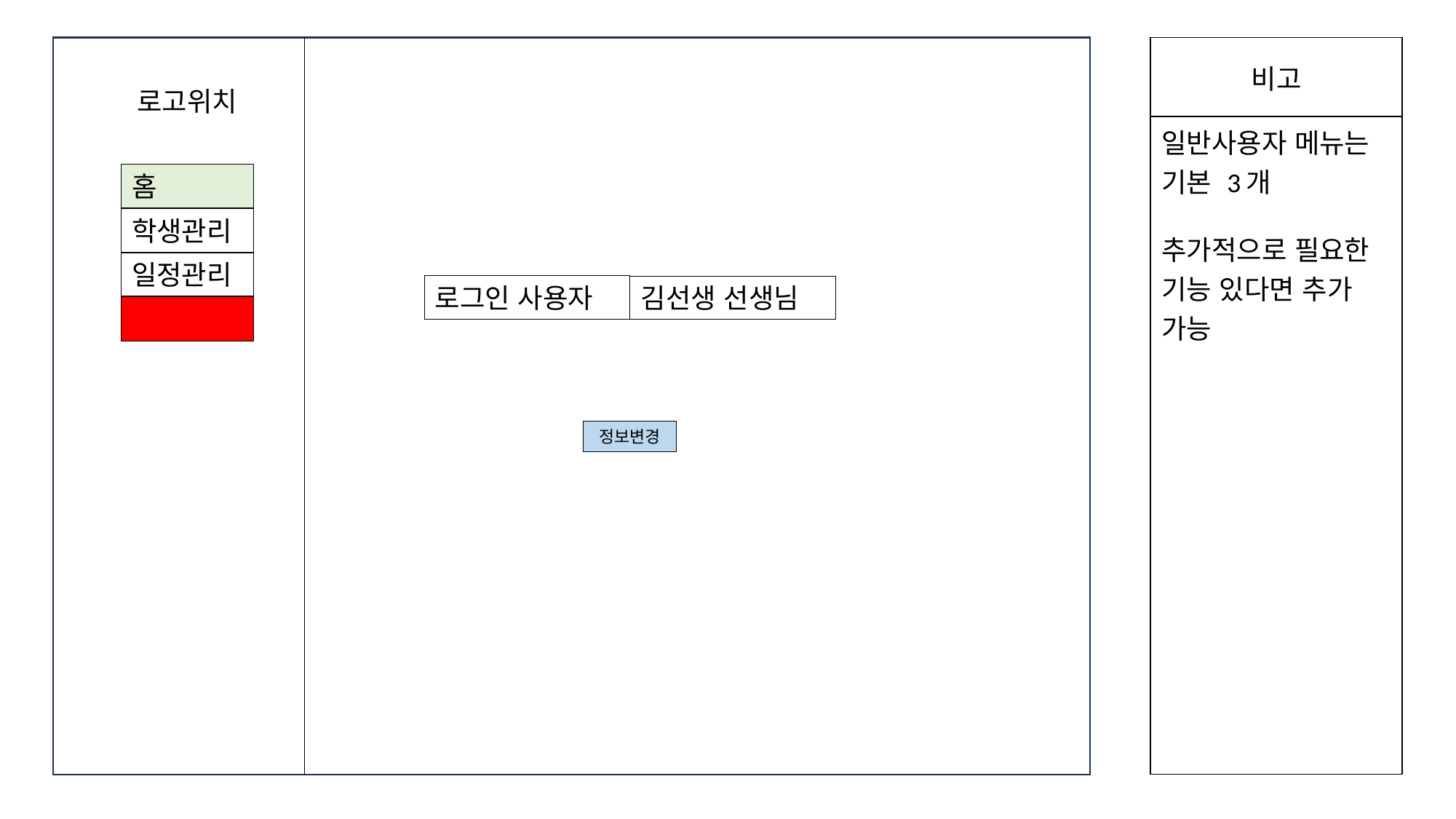

| 비고 |
| --- |
| 일반사용자 메뉴는 기본 3개 추가적으로 필요한 기능 있다면 추가 가능 |

로고위치
홈
학생관리
일정관리
로그인 사용자
김선생 선생님

정보변경